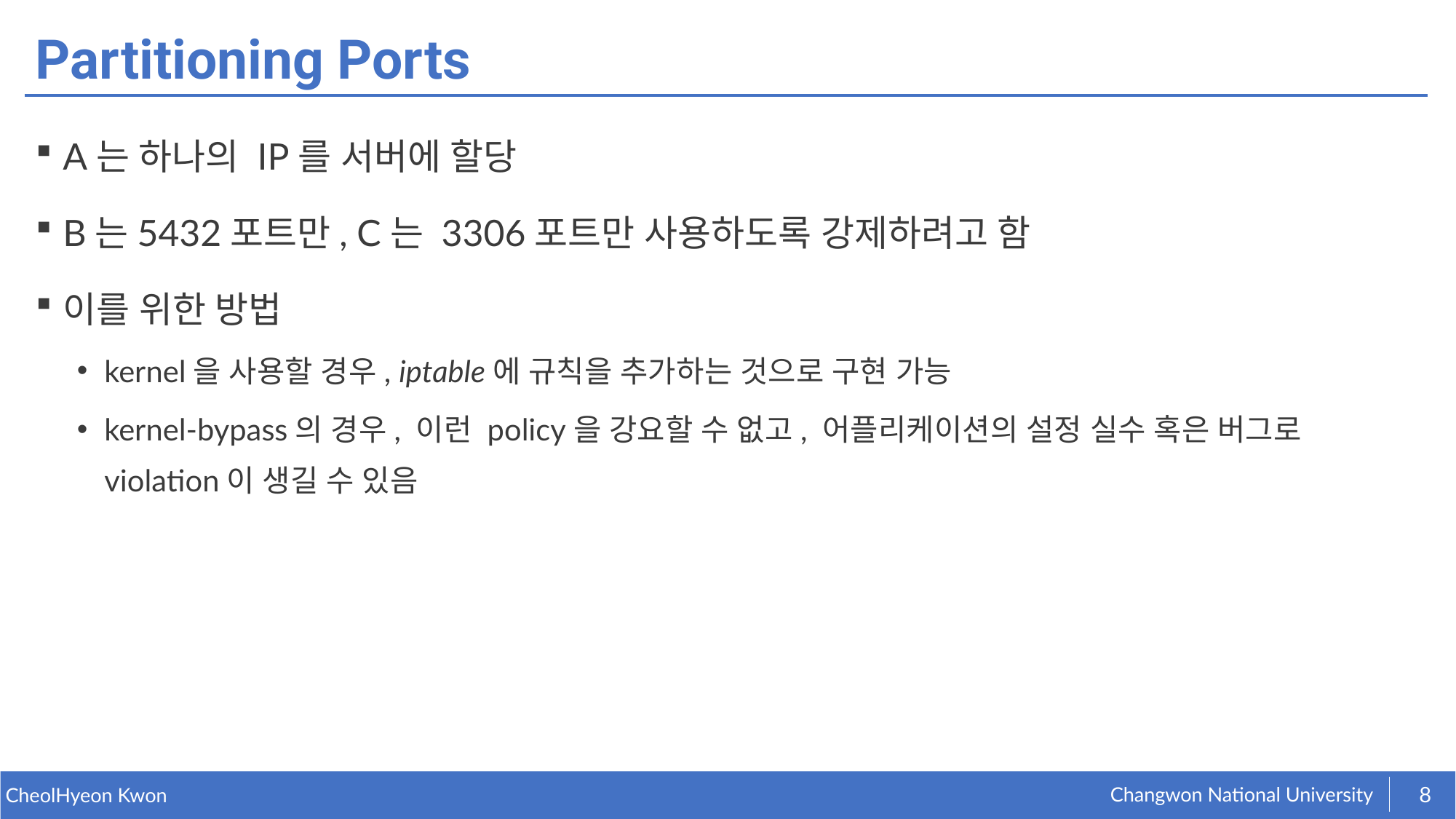

# Partitioning Ports
A는 하나의 IP를 서버에 할당
B는5432포트만, C는 3306포트만 사용하도록 강제하려고 함
이를 위한 방법
kernel을 사용할 경우, iptable에 규칙을 추가하는 것으로 구현 가능
kernel-bypass의 경우, 이런 policy을 강요할 수 없고, 어플리케이션의 설정 실수 혹은 버그로 violation이 생길 수 있음
8